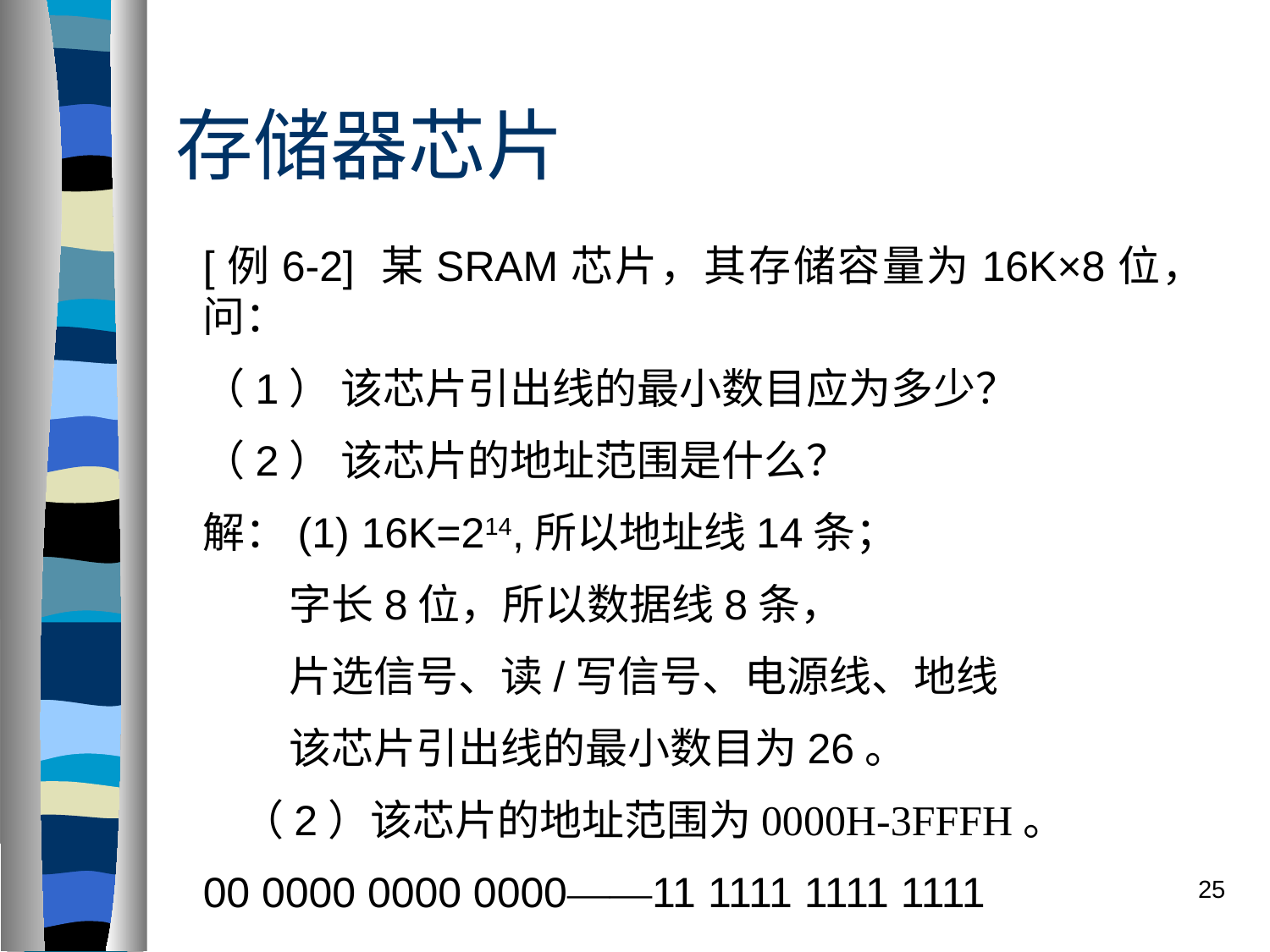

# 存储器芯片
[例6-2] 某SRAM芯片，其存储容量为16K×8位，问：
（1） 该芯片引出线的最小数目应为多少？
（2） 该芯片的地址范围是什么？
解：(1) 16K=214,所以地址线14条；
        字长8位，所以数据线8条，
        片选信号、读/写信号、电源线、地线
        该芯片引出线的最小数目为26。
   （2）该芯片的地址范围为0000H-3FFFH。
00 0000 0000 0000——11 1111 1111 1111
25